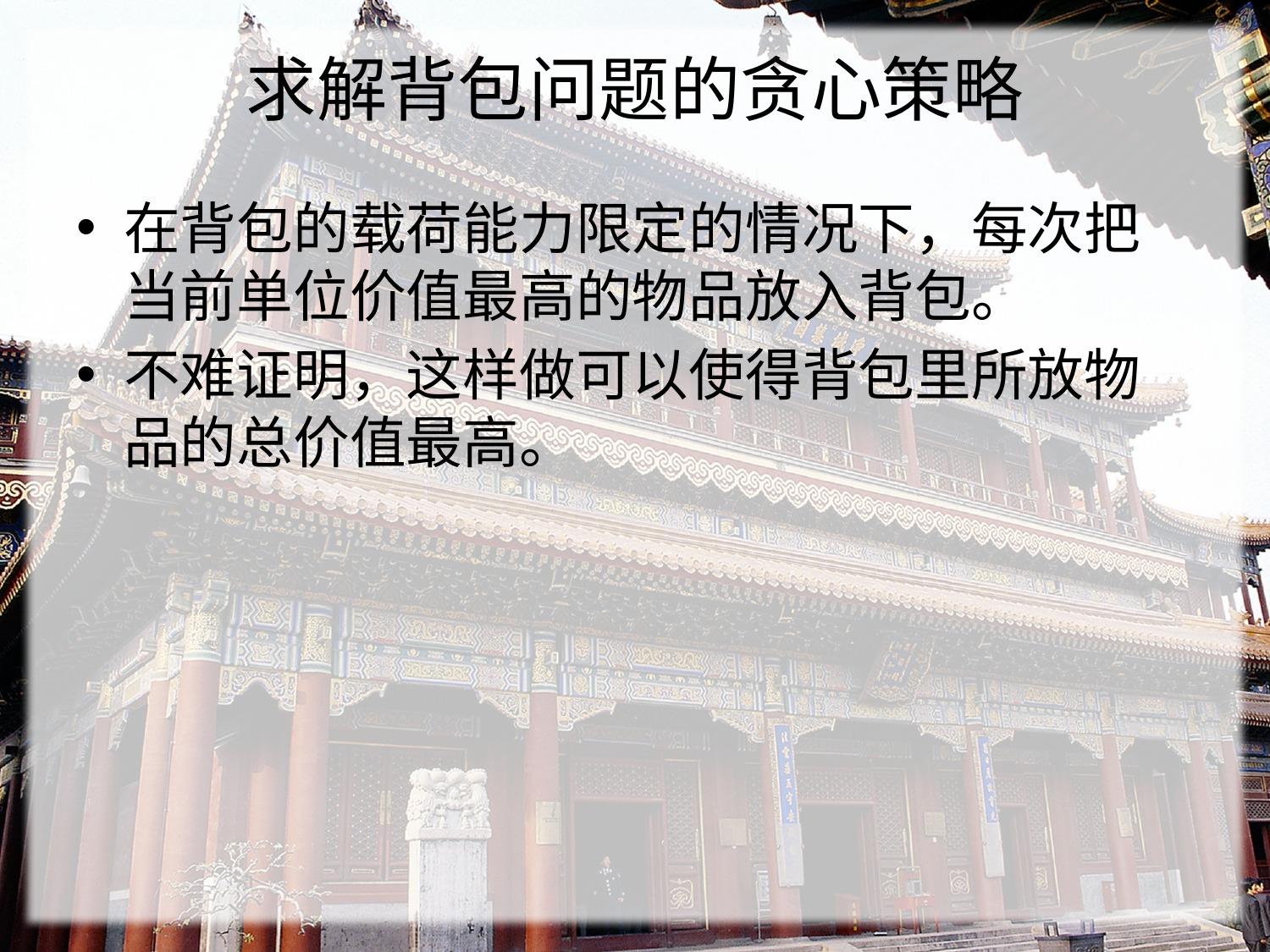

# 求解背包问题的贪心策略
在背包的载荷能力限定的情况下，每次把当前单位价值最高的物品放入背包。
不难证明，这样做可以使得背包里所放物品的总价值最高。